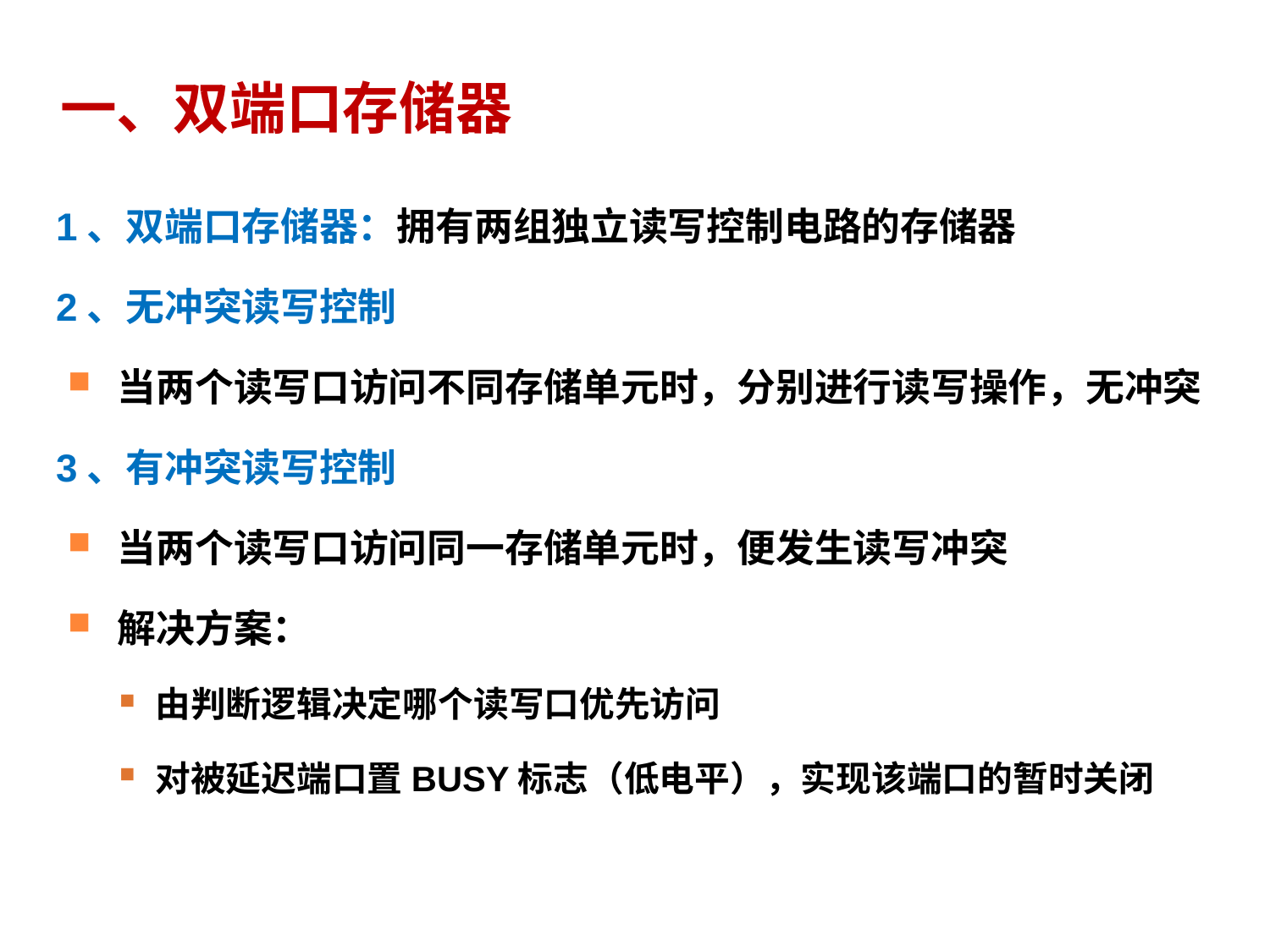

# 一、双端口存储器
1、双端口存储器：拥有两组独立读写控制电路的存储器
2、无冲突读写控制
当两个读写口访问不同存储单元时，分别进行读写操作，无冲突
3、有冲突读写控制
当两个读写口访问同一存储单元时，便发生读写冲突
解决方案：
由判断逻辑决定哪个读写口优先访问
对被延迟端口置BUSY标志（低电平），实现该端口的暂时关闭